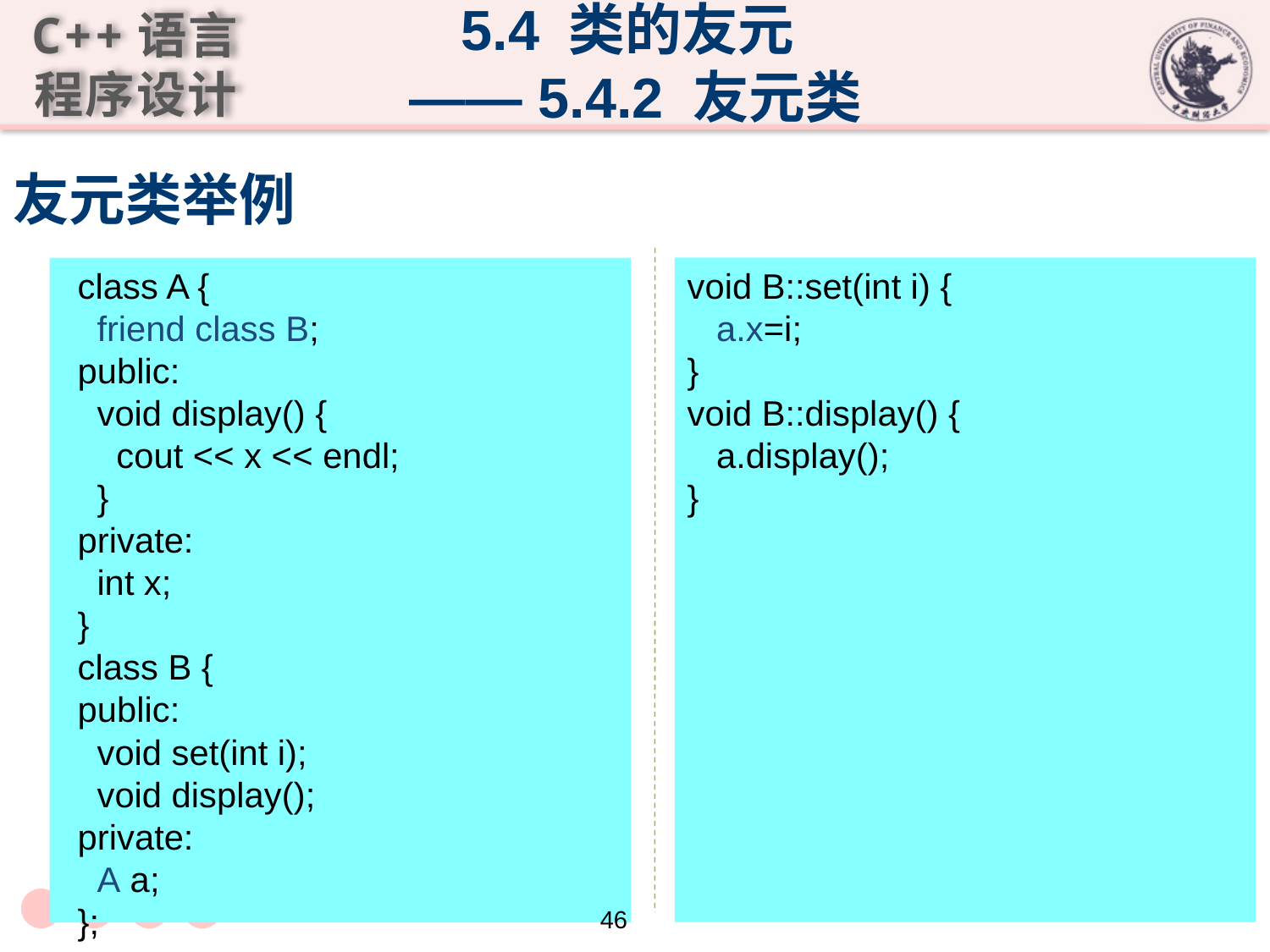

5.4 类的友元
 —— 5.4.2 友元类
# 友元类举例
void B::set(int i) {
   a.x=i;
}
void B::display() {
   a.display();
}
class A {
  friend class B;
public:
  void display() {
    cout << x << endl;
  }
private:
  int x;
}
class B {
public:
  void set(int i);
  void display();
private:
  A a;
};
46